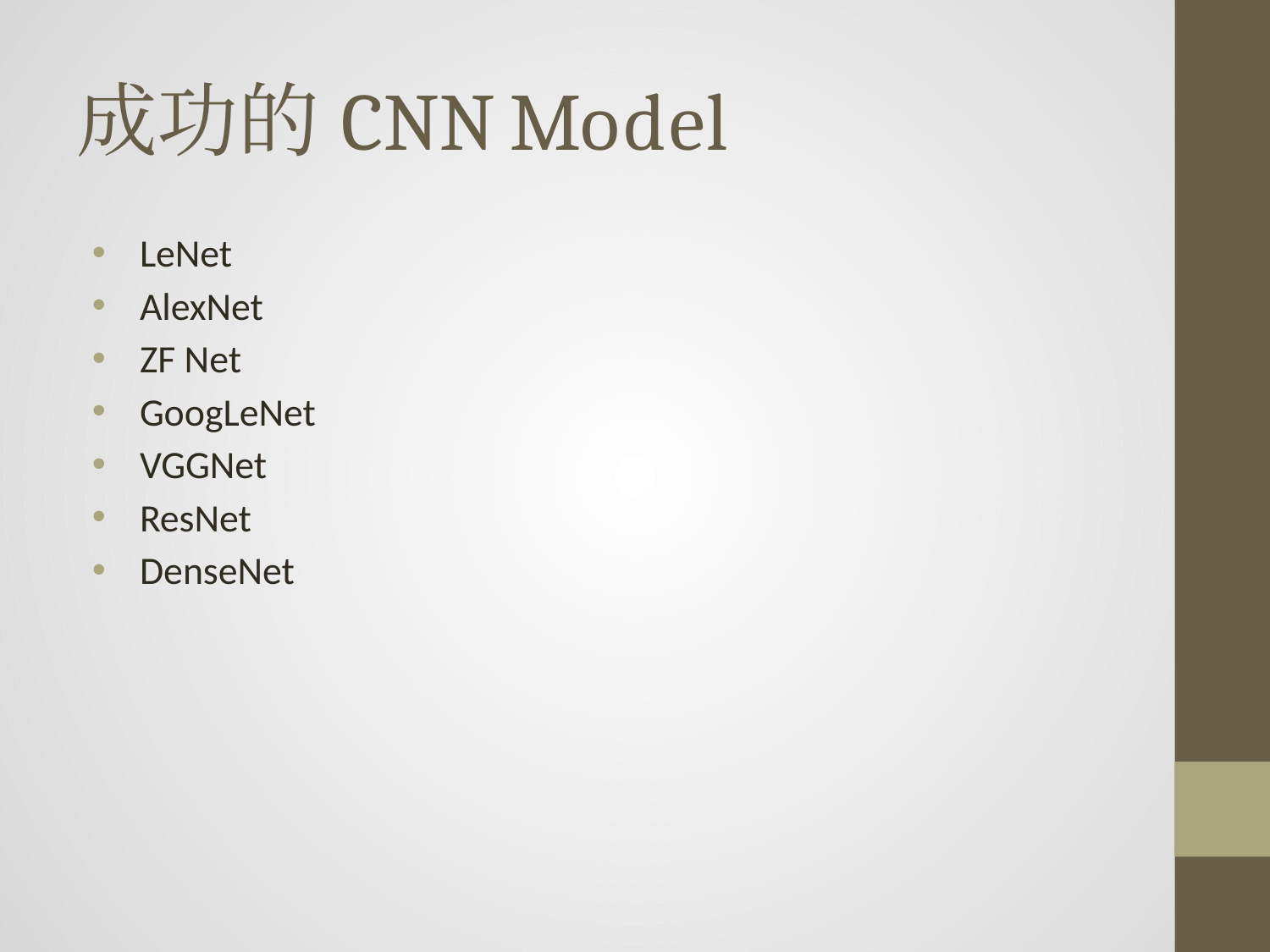

# 成功的CNN Model
LeNet
AlexNet
ZF Net
GoogLeNet
VGGNet
ResNet
DenseNet